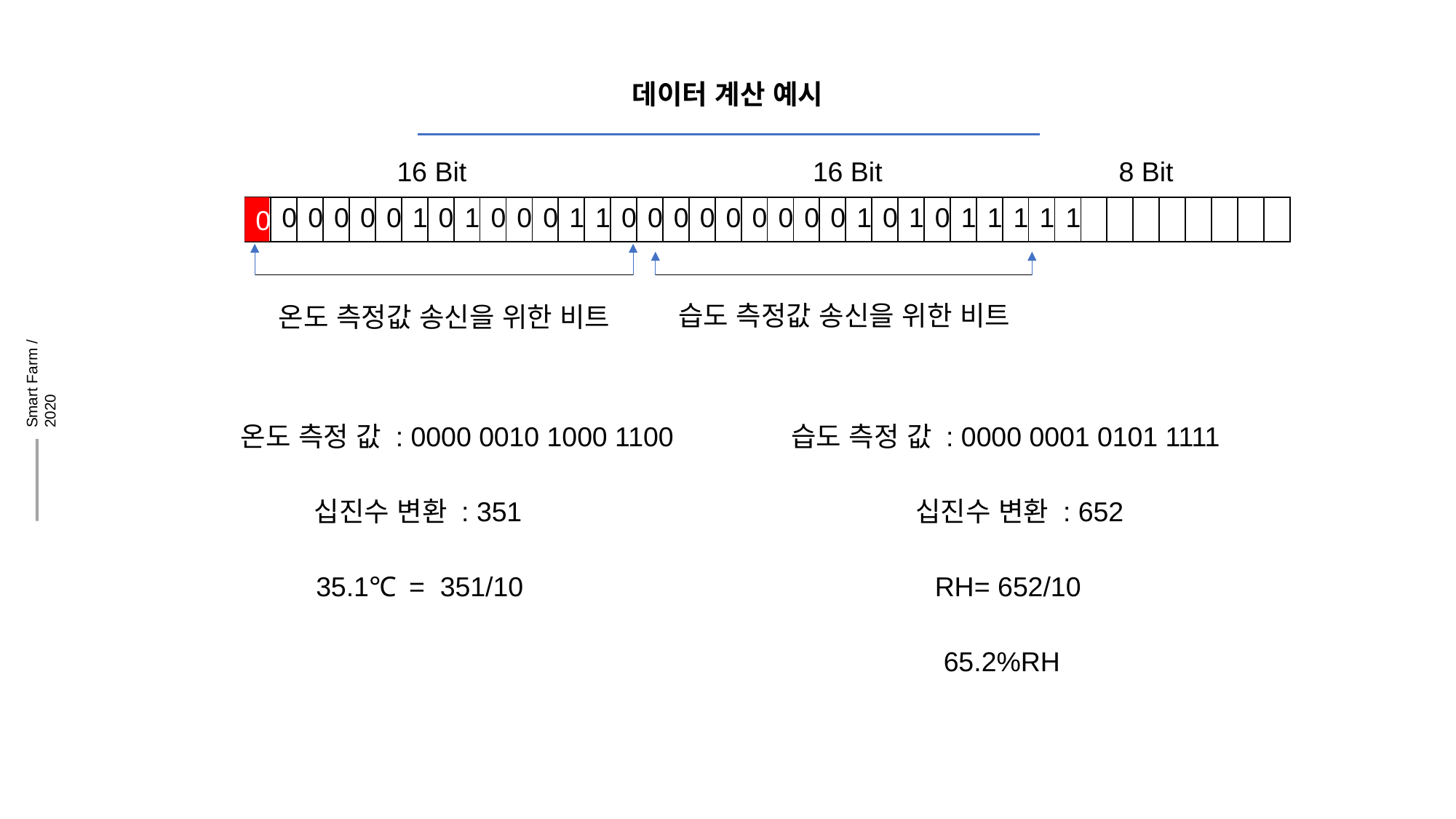

데이터 계산 예시
16 Bit
16 Bit
8 Bit
0
|  | 0 | 0 | 0 | 0 | 0 | 1 | 0 | 1 | 0 | 0 | 0 | 1 | 1 | 0 | 0 | 0 | 0 | 0 | 0 | 0 | 0 | 0 | 1 | 0 | 1 | 0 | 1 | 1 | 1 | 1 | 1 |  |  |  |  |  |  |  |  |
| --- | --- | --- | --- | --- | --- | --- | --- | --- | --- | --- | --- | --- | --- | --- | --- | --- | --- | --- | --- | --- | --- | --- | --- | --- | --- | --- | --- | --- | --- | --- | --- | --- | --- | --- | --- | --- | --- | --- | --- |
Smart Farm /   2020
습도 측정값 송신을 위한 비트
온도 측정값 송신을 위한 비트
온도 측정 값 : 0000 0010 1000 1100
습도 측정 값 : 0000 0001 0101 1111
십진수 변환 : 351
십진수 변환 : 652
35.1℃ =  351/10
RH= 652/10
65.2%RH